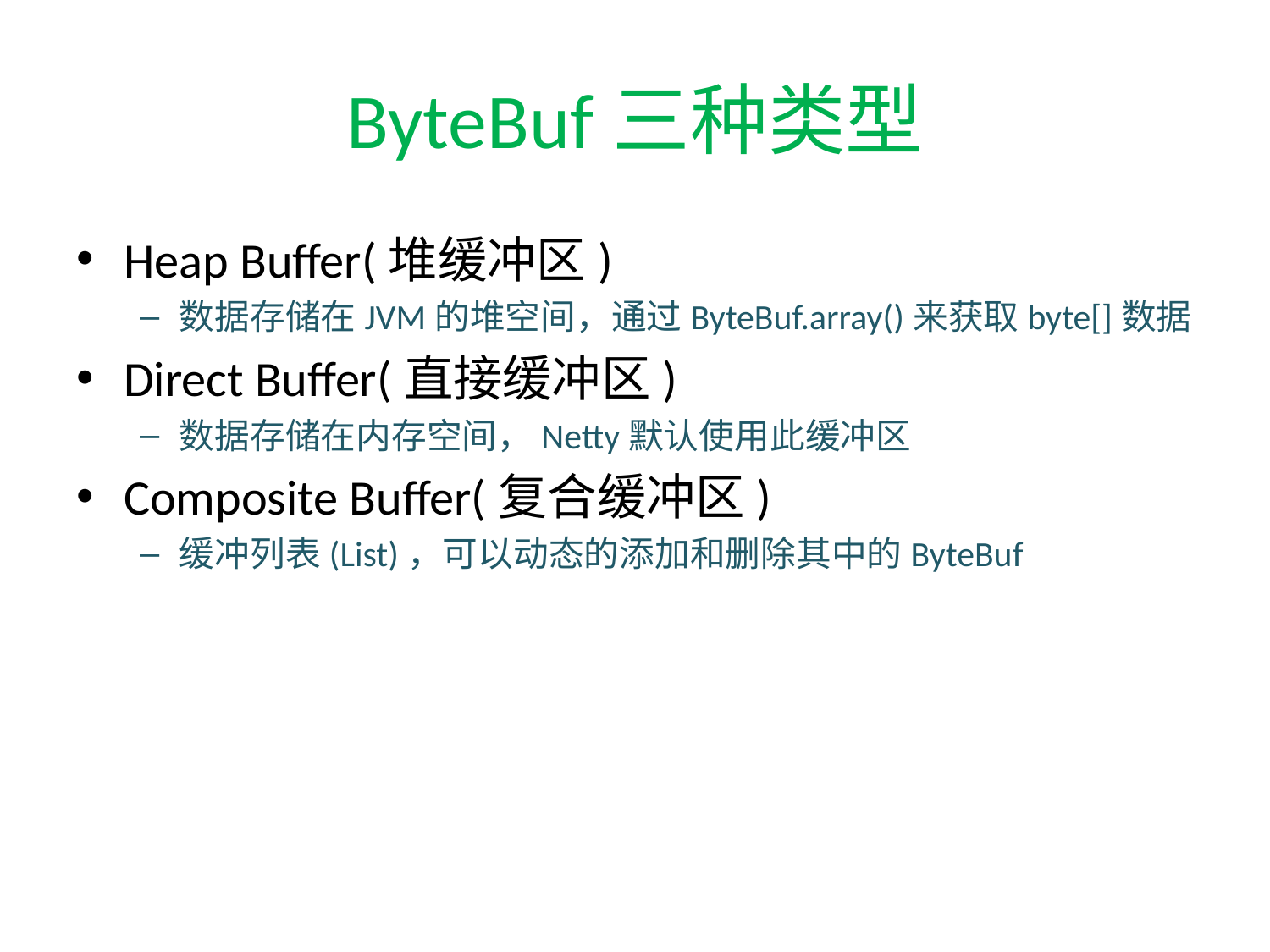

# ByteBuf三种类型
Heap Buffer(堆缓冲区)
数据存储在JVM的堆空间，通过ByteBuf.array()来获取byte[]数据
Direct Buffer(直接缓冲区)
数据存储在内存空间，Netty默认使用此缓冲区
Composite Buffer(复合缓冲区)
缓冲列表(List)，可以动态的添加和删除其中的ByteBuf